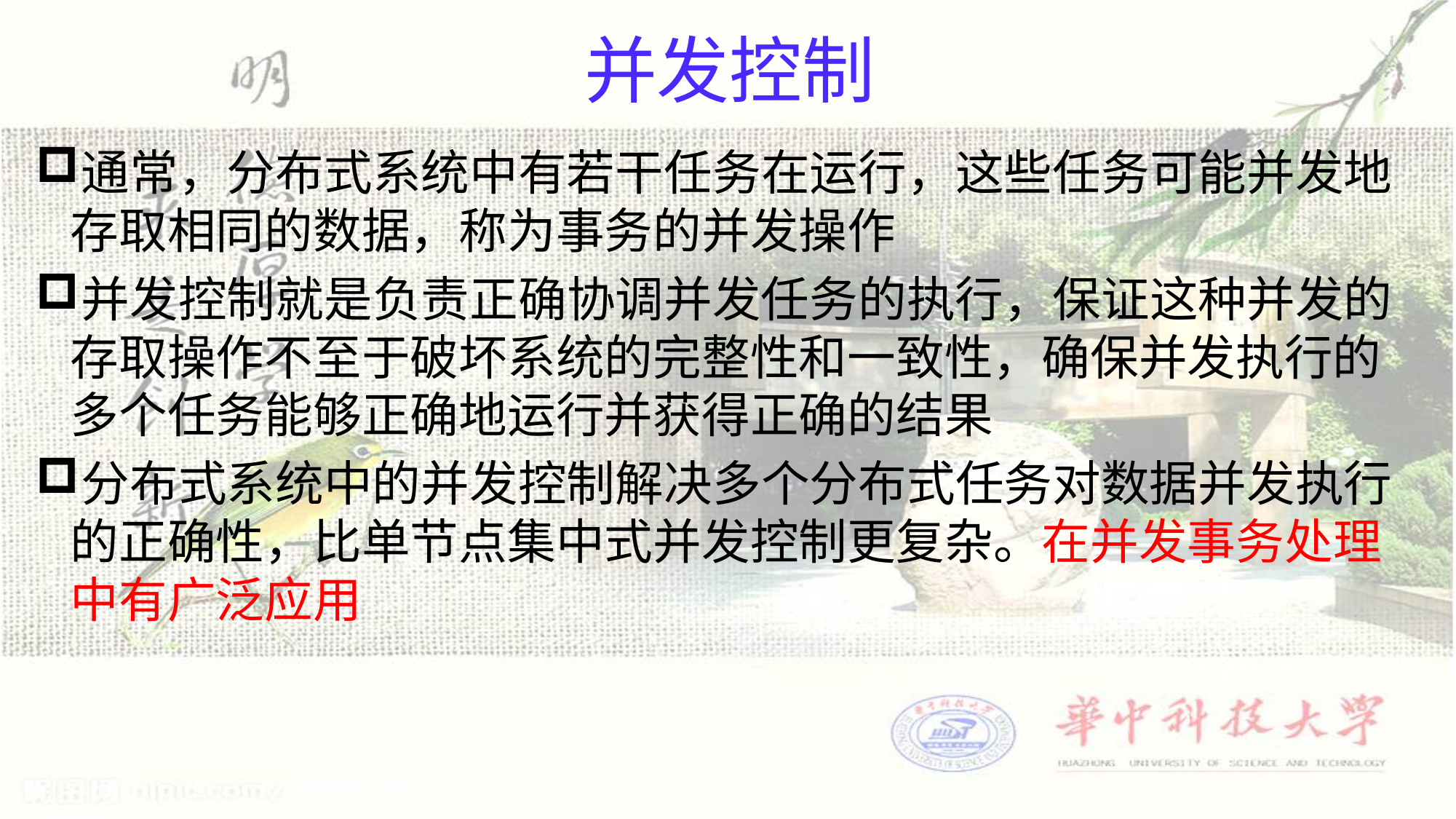

# 并发控制
通常，分布式系统中有若干任务在运行，这些任务可能并发地存取相同的数据，称为事务的并发操作
并发控制就是负责正确协调并发任务的执行，保证这种并发的存取操作不至于破坏系统的完整性和一致性，确保并发执行的多个任务能够正确地运行并获得正确的结果
分布式系统中的并发控制解决多个分布式任务对数据并发执行的正确性，比单节点集中式并发控制更复杂。在并发事务处理中有广泛应用